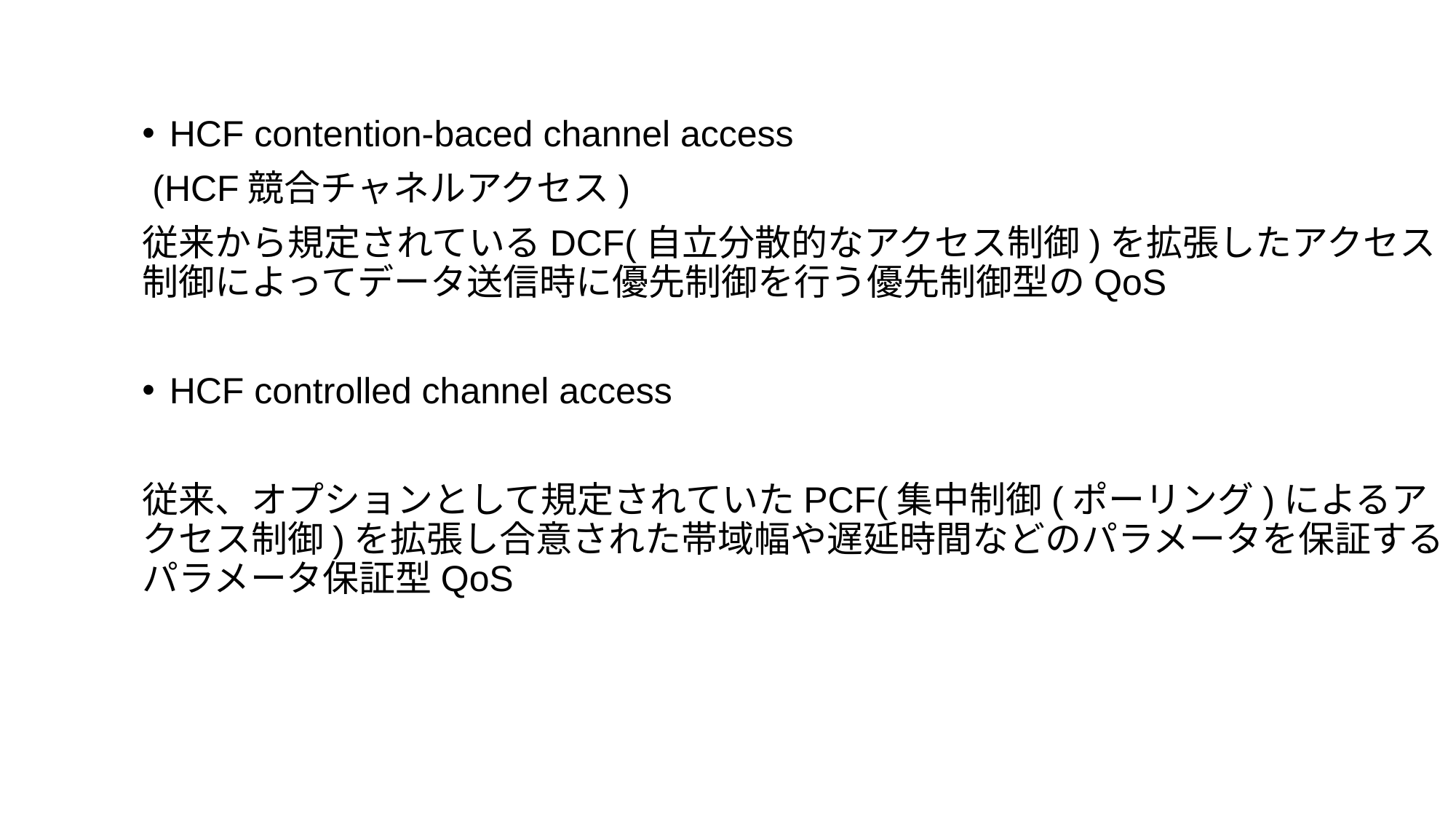

HCF contention-baced channel access
 (HCF競合チャネルアクセス)
従来から規定されているDCF(自立分散的なアクセス制御)を拡張したアクセス制御によってデータ送信時に優先制御を行う優先制御型のQoS

HCF controlled channel access

従来、オプションとして規定されていたPCF(集中制御(ポーリング)によるアクセス制御)を拡張し合意された帯域幅や遅延時間などのパラメータを保証するパラメータ保証型QoS